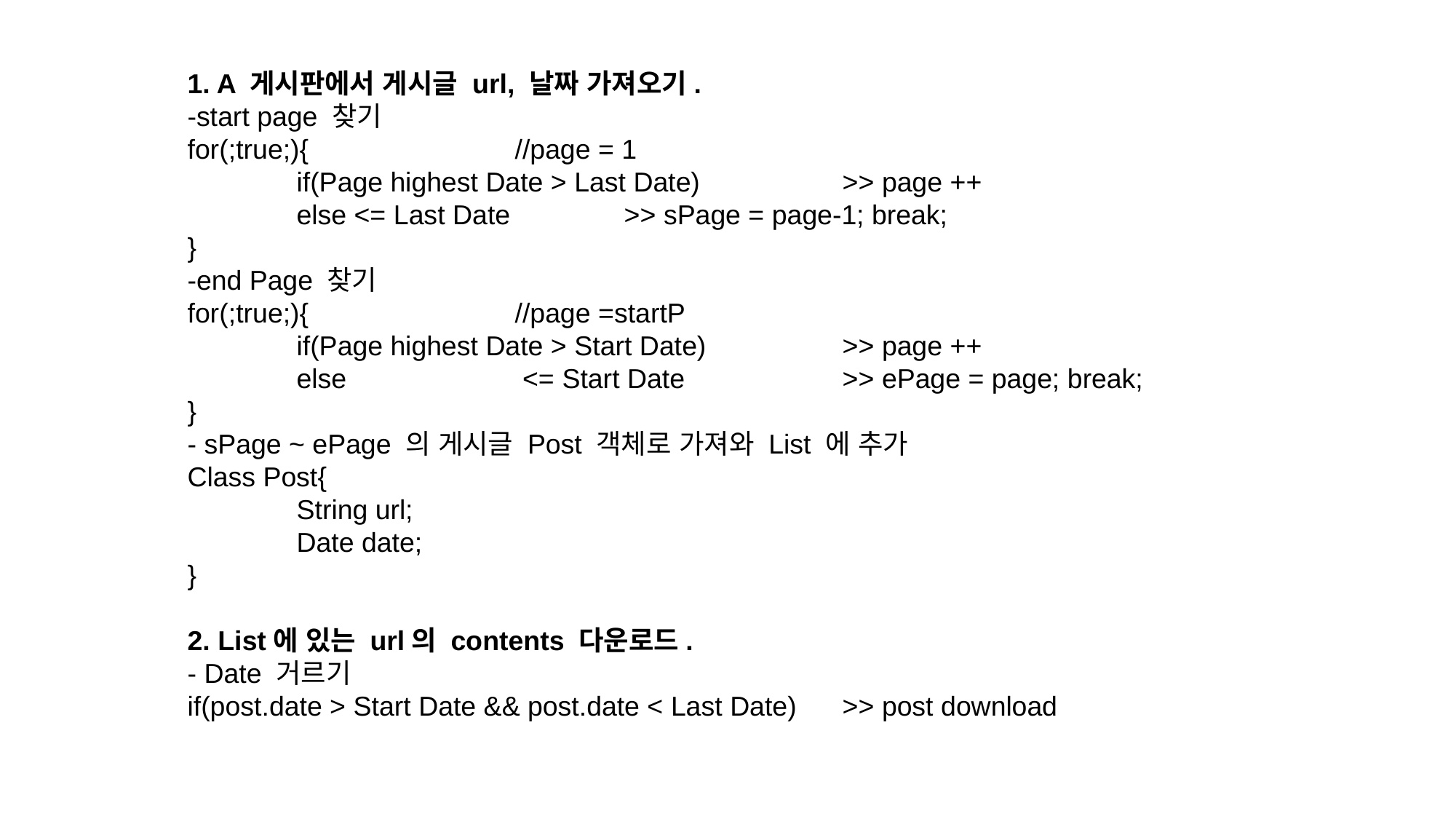

1. A 게시판에서 게시글 url, 날짜 가져오기.
-start page 찾기
for(;true;){		//page = 1
	if(Page highest Date > Last Date)		>> page ++
	else <= Last Date		>> sPage = page-1; break;
}
-end Page 찾기
for(;true;){		//page =startP
	if(Page highest Date > Start Date)		>> page ++
	else		 <= Start Date		>> ePage = page; break;
}
- sPage ~ ePage 의 게시글 Post 객체로 가져와 List 에 추가
Class Post{
	String url;
	Date date;
}

2. List에 있는 url의 contents 다운로드.
- Date 거르기
if(post.date > Start Date && post.date < Last Date)	>> post download